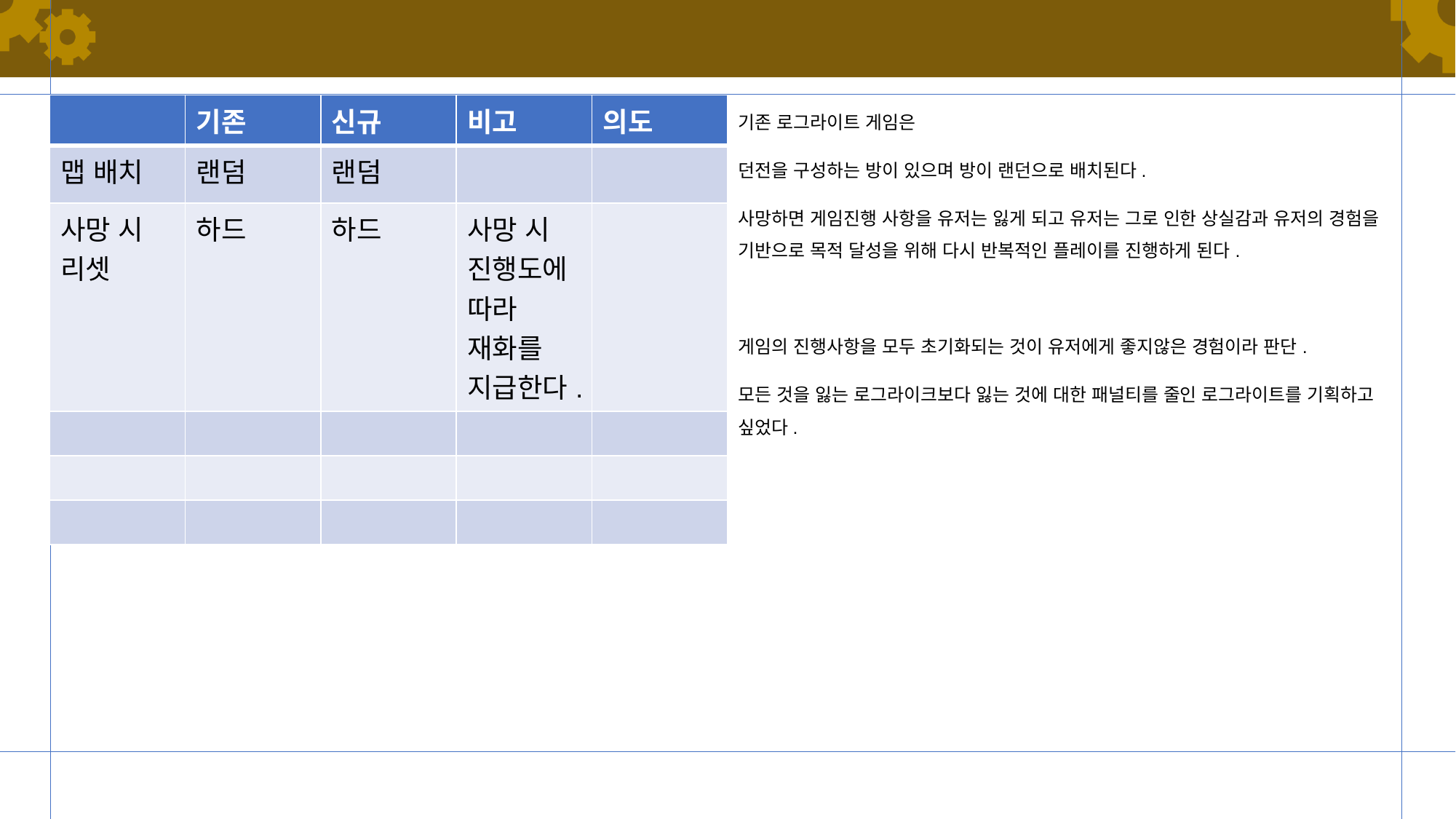

#
기존 로그라이트 게임은
던전을 구성하는 방이 있으며 방이 랜던으로 배치된다.
사망하면 게임진행 사항을 유저는 잃게 되고 유저는 그로 인한 상실감과 유저의 경험을 기반으로 목적 달성을 위해 다시 반복적인 플레이를 진행하게 된다.

게임의 진행사항을 모두 초기화되는 것이 유저에게 좋지않은 경험이라 판단.
모든 것을 잃는 로그라이크보다 잃는 것에 대한 패널티를 줄인 로그라이트를 기획하고 싶었다.
|  | 기존 | 신규 | 비고 | 의도 |
| --- | --- | --- | --- | --- |
| 맵 배치 | 랜덤 | 랜덤 |  |  |
| 사망 시 리셋 | 하드 | 하드 | 사망 시 진행도에 따라 재화를 지급한다. |  |
|  |  |  |  |  |
|  |  |  |  |  |
|  |  |  |  |  |